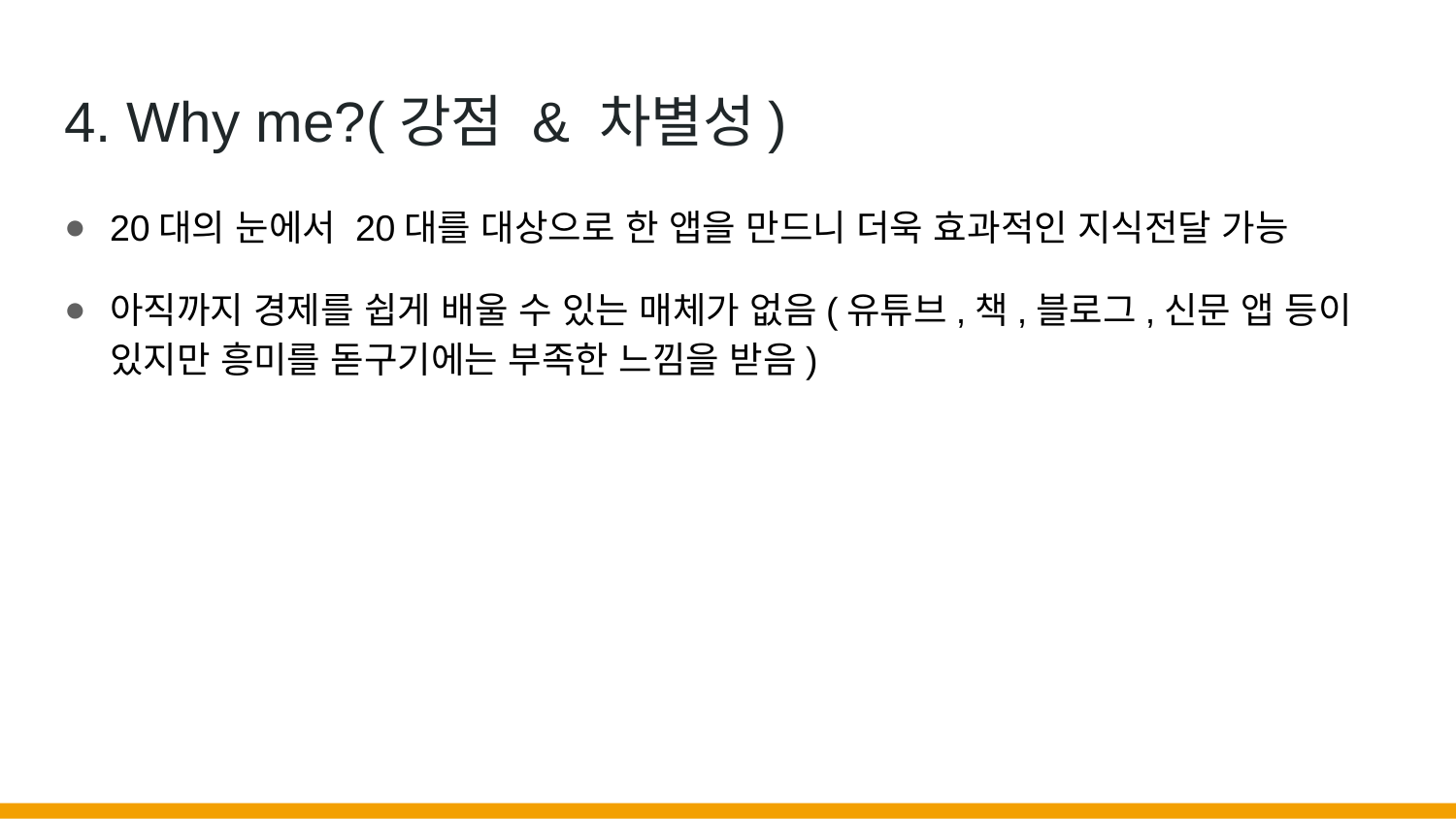

# 4. Why me?(강점 & 차별성)
20대의 눈에서 20대를 대상으로 한 앱을 만드니 더욱 효과적인 지식전달 가능
아직까지 경제를 쉽게 배울 수 있는 매체가 없음(유튜브,책,블로그,신문 앱 등이 있지만 흥미를 돋구기에는 부족한 느낌을 받음)